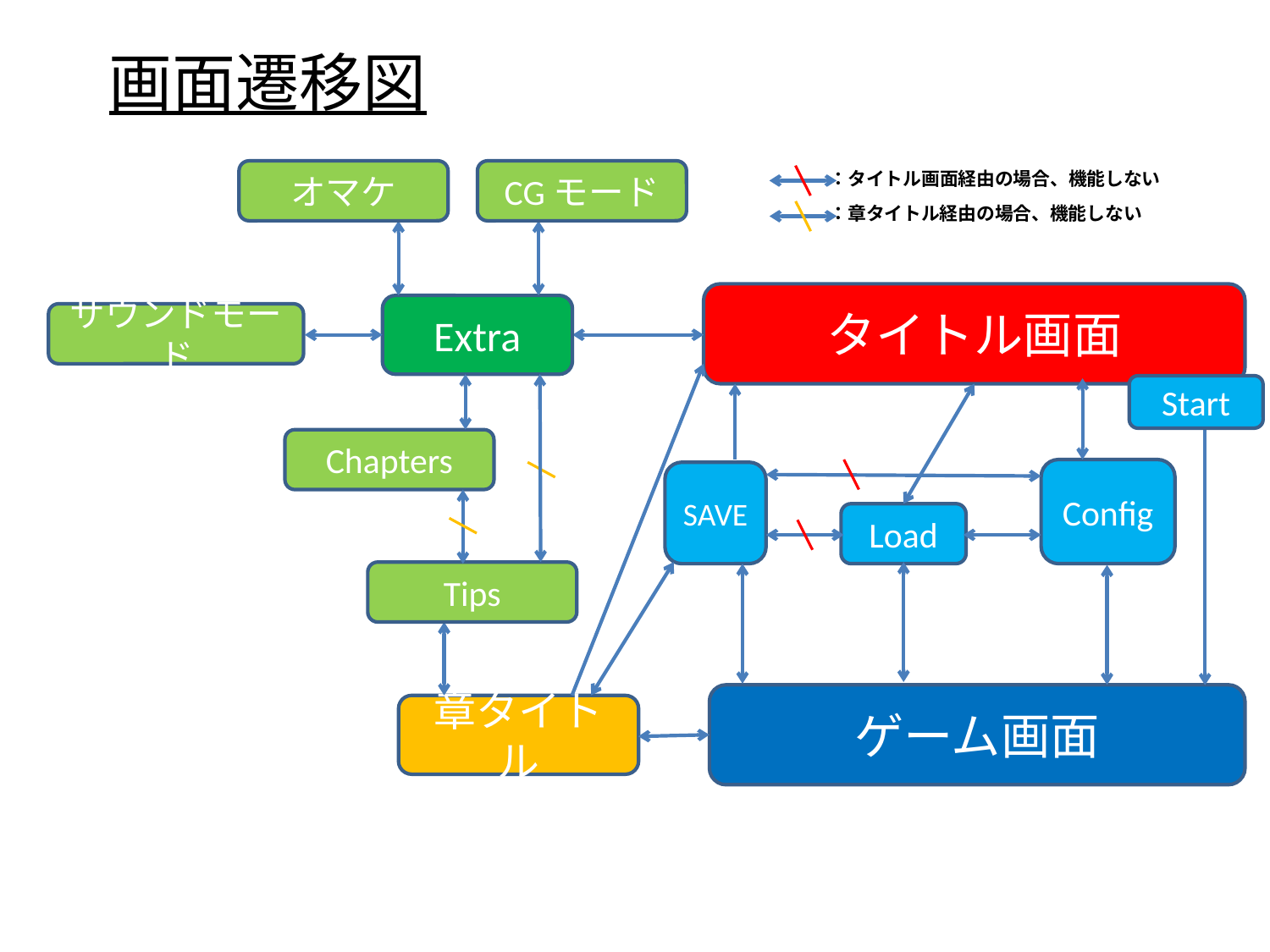

画面遷移図
オマケ
CGモード
：タイトル画面経由の場合、機能しない
：章タイトル経由の場合、機能しない
タイトル画面
Extra
サウンドモード
Start
Chapters
Config
SAVE
Load
Tips
ゲーム画面
章タイトル